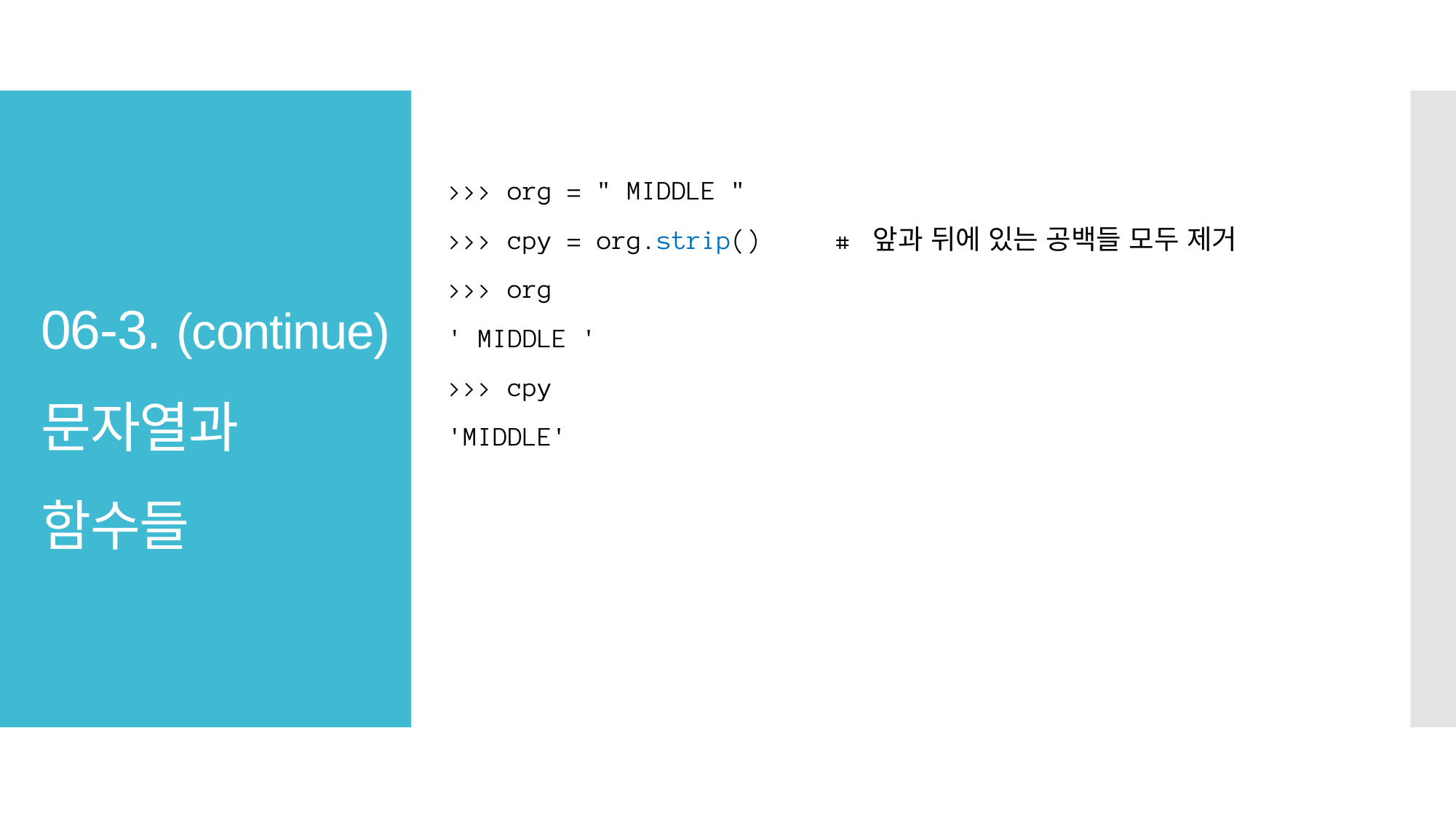

# 06-3. (continue) 문자열과 함수들
>>> org = " MIDDLE "
>>> cpy = org.strip()     # 앞과 뒤에 있는 공백들 모두 제거
>>> org
' MIDDLE '
>>> cpy
'MIDDLE'